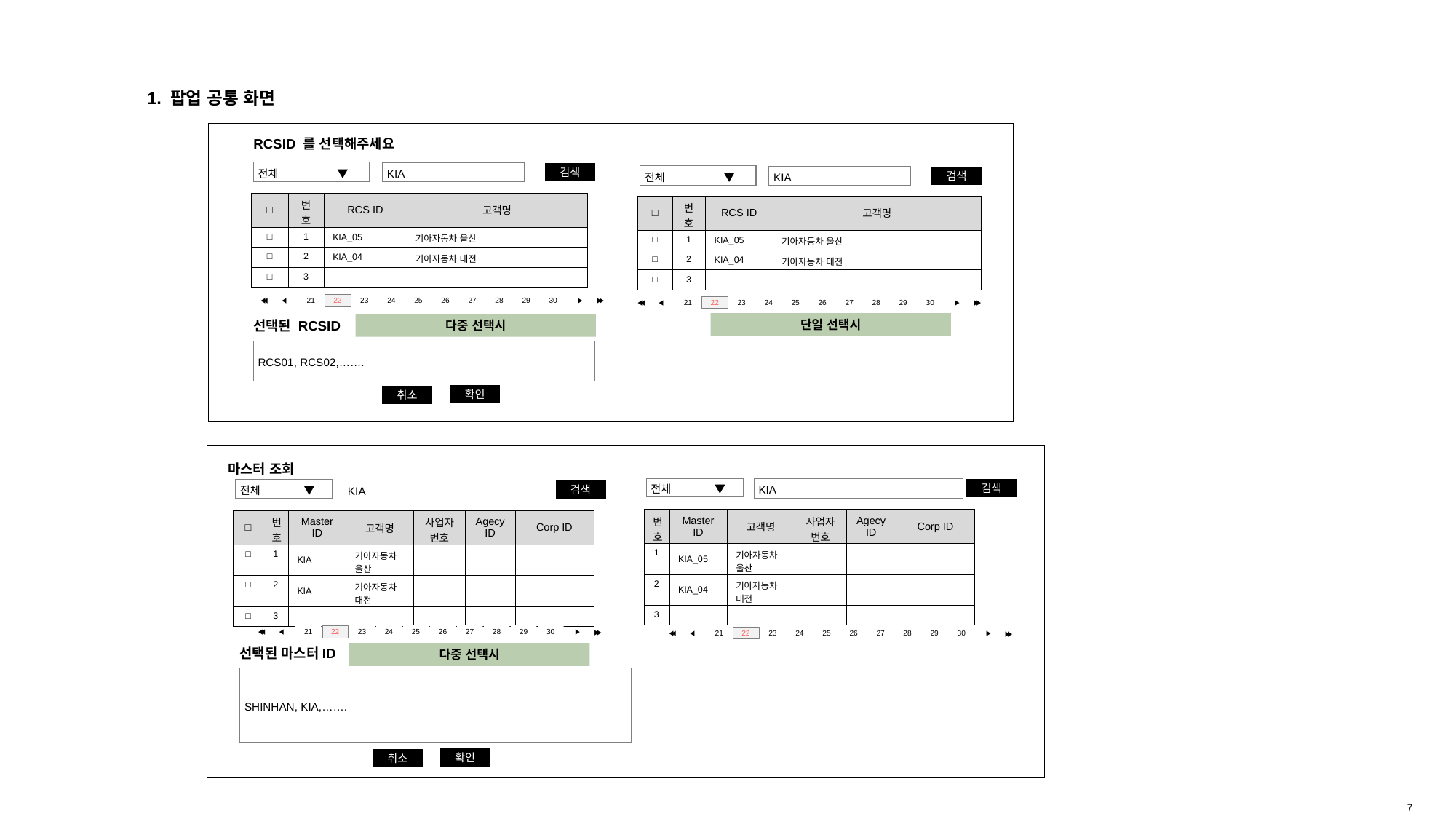

1. 팝업 공통 화면
브래
RCSID 를 선택해주세요
전체                   ▼
KIA
검색
전체                   ▼
KIA
검색
| □ | 번호 | RCS ID | 고객명 |
| --- | --- | --- | --- |
| □ | 1 | KIA\_05 | 기아자동차 울산 |
| □ | 2 | KIA\_04 | 기아자동차 대전 |
| □ | 3 |  |  |
| □ | 번호 | RCS ID | 고객명 |
| --- | --- | --- | --- |
| □ | 1 | KIA\_05 | 기아자동차 울산 |
| □ | 2 | KIA\_04 | 기아자동차 대전 |
| □ | 3 |  |  |
◀◀
◀
21
22
23
24
25
26
27
28
29
30
▶
▶▶
◀◀
◀
21
22
23
24
25
26
27
28
29
30
▶
▶▶
선택된 RCSID
단일 선택시
다중 선택시
RCS01, RCS02,…….
확인
취소
브래
마스터 조회
전체              ▼
KIA
검색
전체              ▼
KIA
검색
| 번호 | Master ID | 고객명 | 사업자번호 | AgecyID | Corp ID |
| --- | --- | --- | --- | --- | --- |
| 1 | KIA\_05 | 기아자동차 울산 |  |  |  |
| 2 | KIA\_04 | 기아자동차 대전 |  |  |  |
| 3 |  |  |  |  |  |
| □ | 번호 | Master ID | 고객명 | 사업자번호 | AgecyID | Corp ID |
| --- | --- | --- | --- | --- | --- | --- |
| □ | 1 | KIA | 기아자동차 울산 |  |  |  |
| □ | 2 | KIA | 기아자동차 대전 |  |  |  |
| □ | 3 |  |  |  |  |  |
◀◀
◀
21
22
23
24
25
26
27
28
29
30
▶
▶▶
◀◀
◀
21
22
23
24
25
26
27
28
29
30
▶
▶▶
선택된 마스터ID
다중 선택시
SHINHAN, KIA,…….
확인
취소